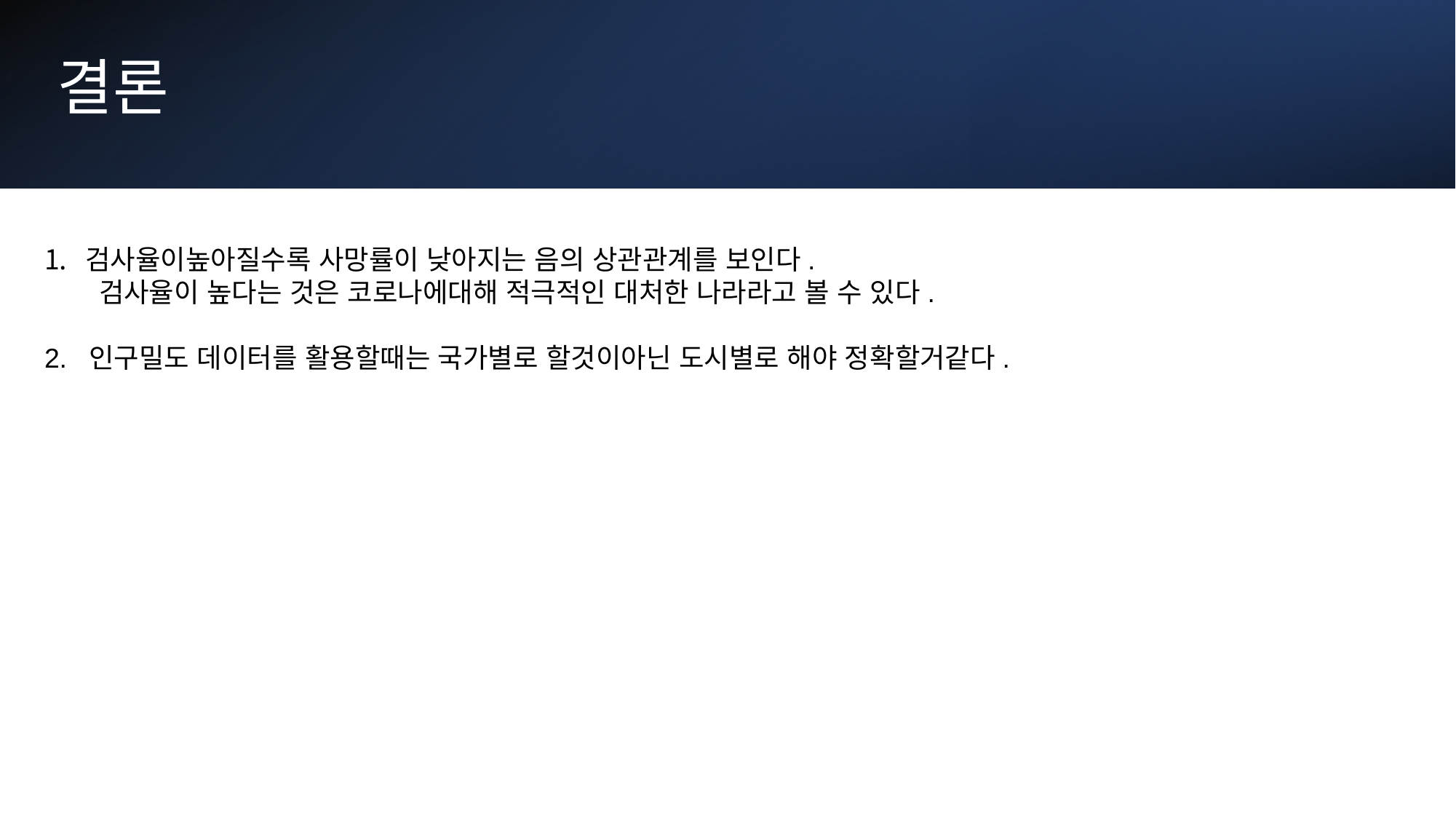

결론
검사율이높아질수록 사망률이 낮아지는 음의 상관관계를 보인다.
검사율이 높다는 것은 코로나에대해 적극적인 대처한 나라라고 볼 수 있다.

2.  인구밀도 데이터를 활용할때는 국가별로 할것이아닌 도시별로 해야 정확할거같다.